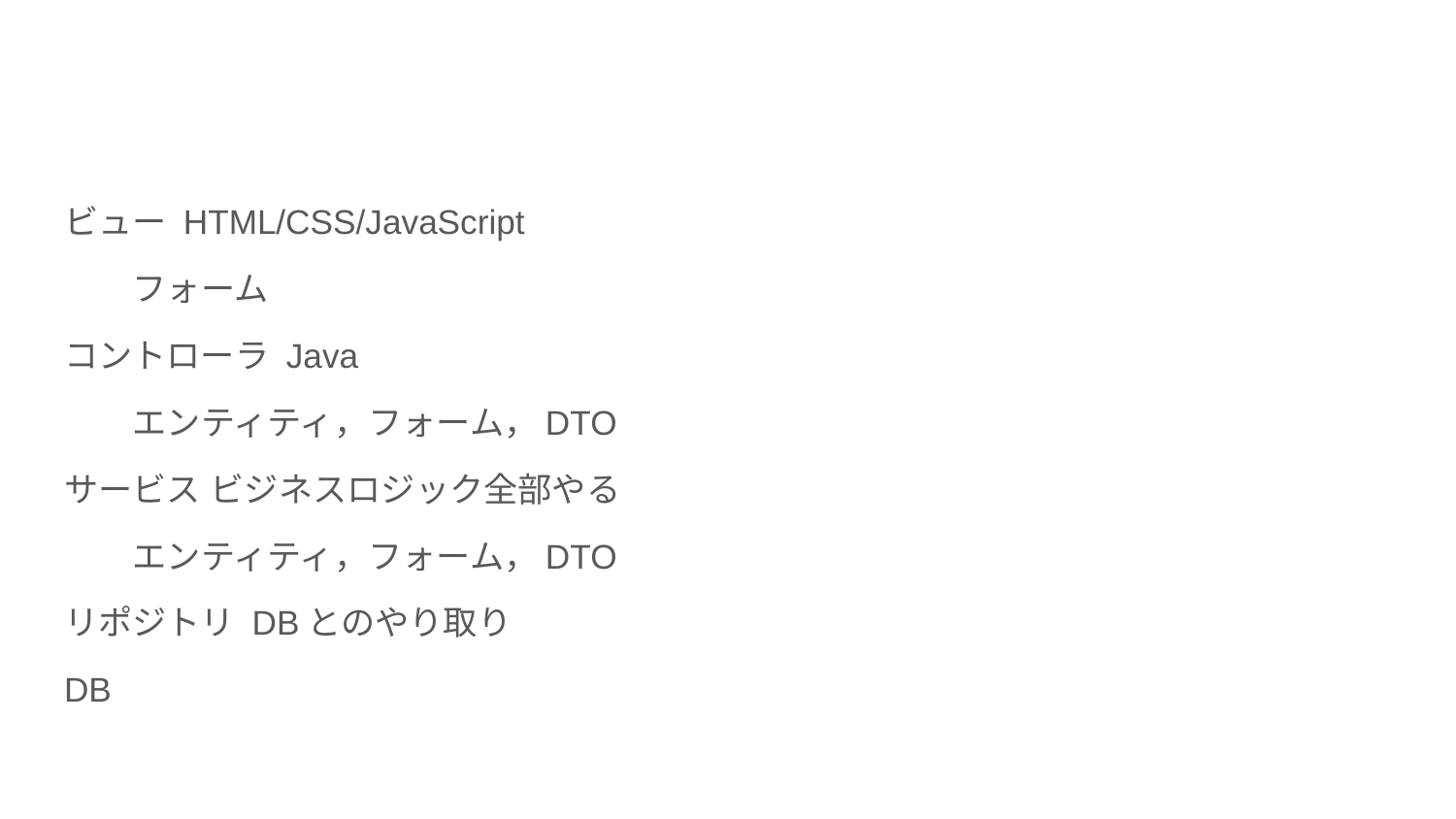

#
ビュー HTML/CSS/JavaScript
フォーム
コントローラ Java
エンティティ，フォーム，DTO
サービス ビジネスロジック全部やる
エンティティ，フォーム，DTO
リポジトリ DBとのやり取り
DB